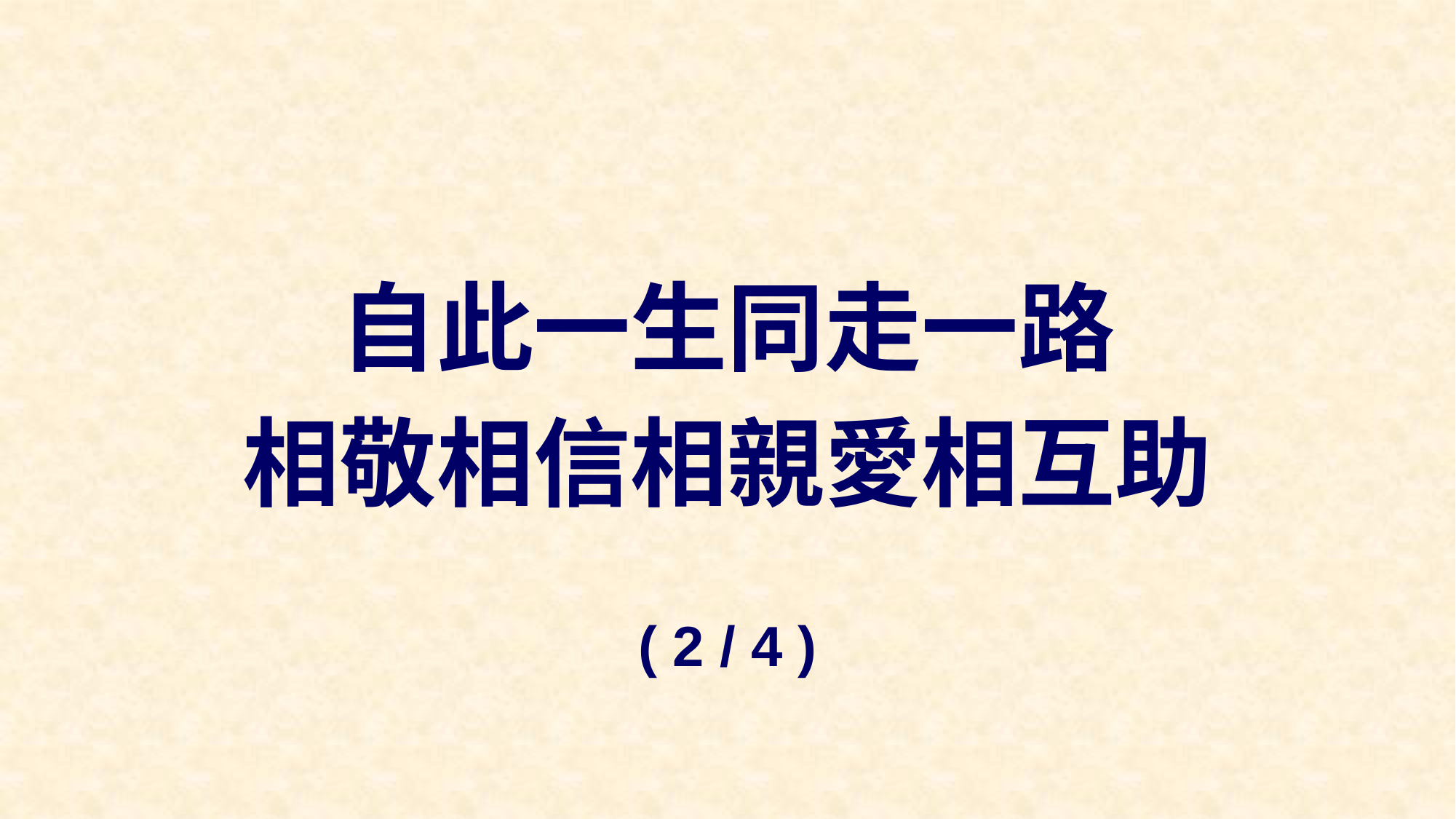

自此一生同走一路
相敬相信相親愛相互助
( 2 / 4 )